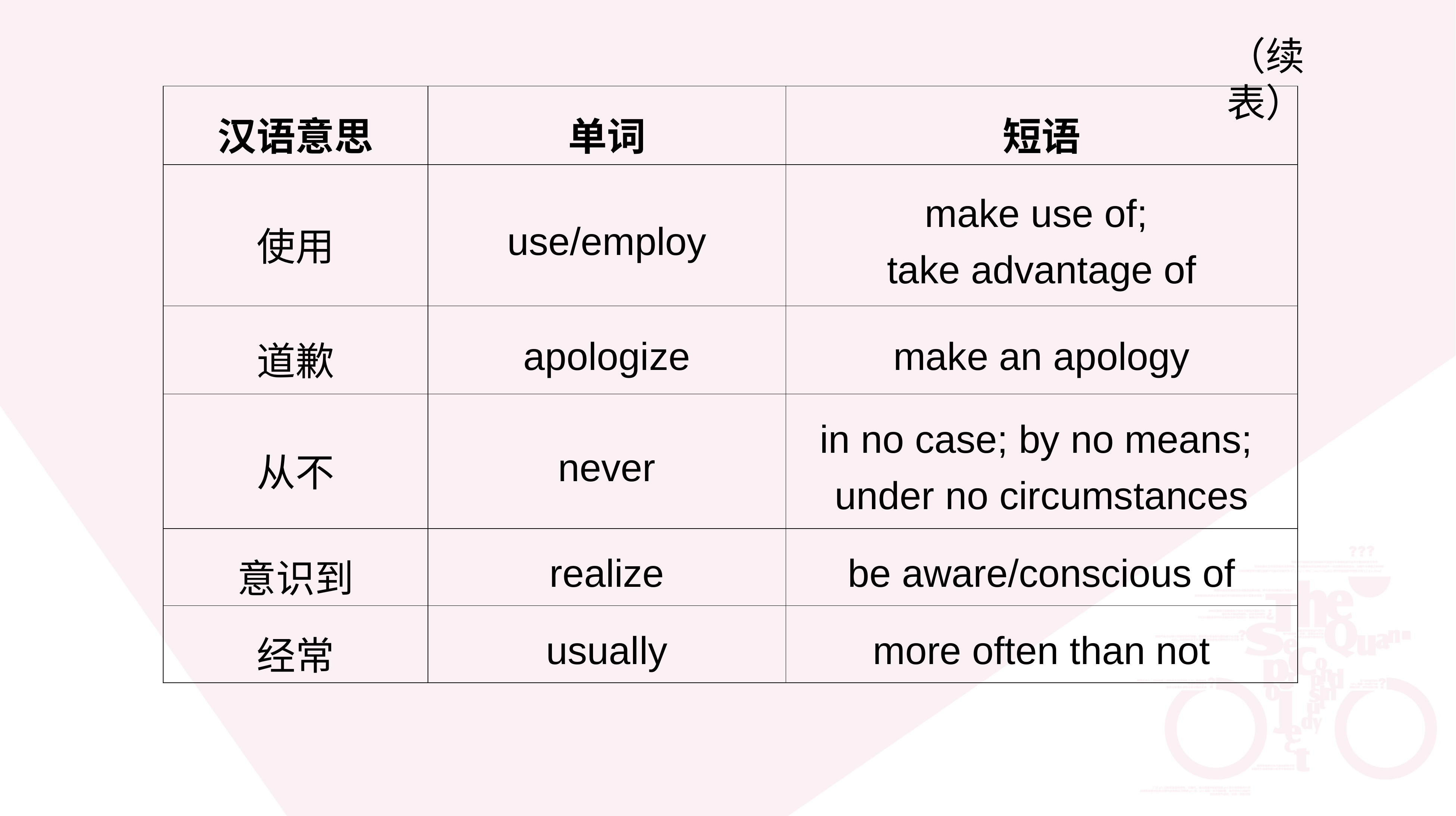

（续表）
| 汉语意思 | 单词 | 短语 |
| --- | --- | --- |
| 使用 | use/employ | make use of; take advantage of |
| 道歉 | apologize | make an apology |
| 从不 | never | in no case; by no means; under no circumstances |
| 意识到 | realize | be aware/conscious of |
| 经常 | usually | more often than not |